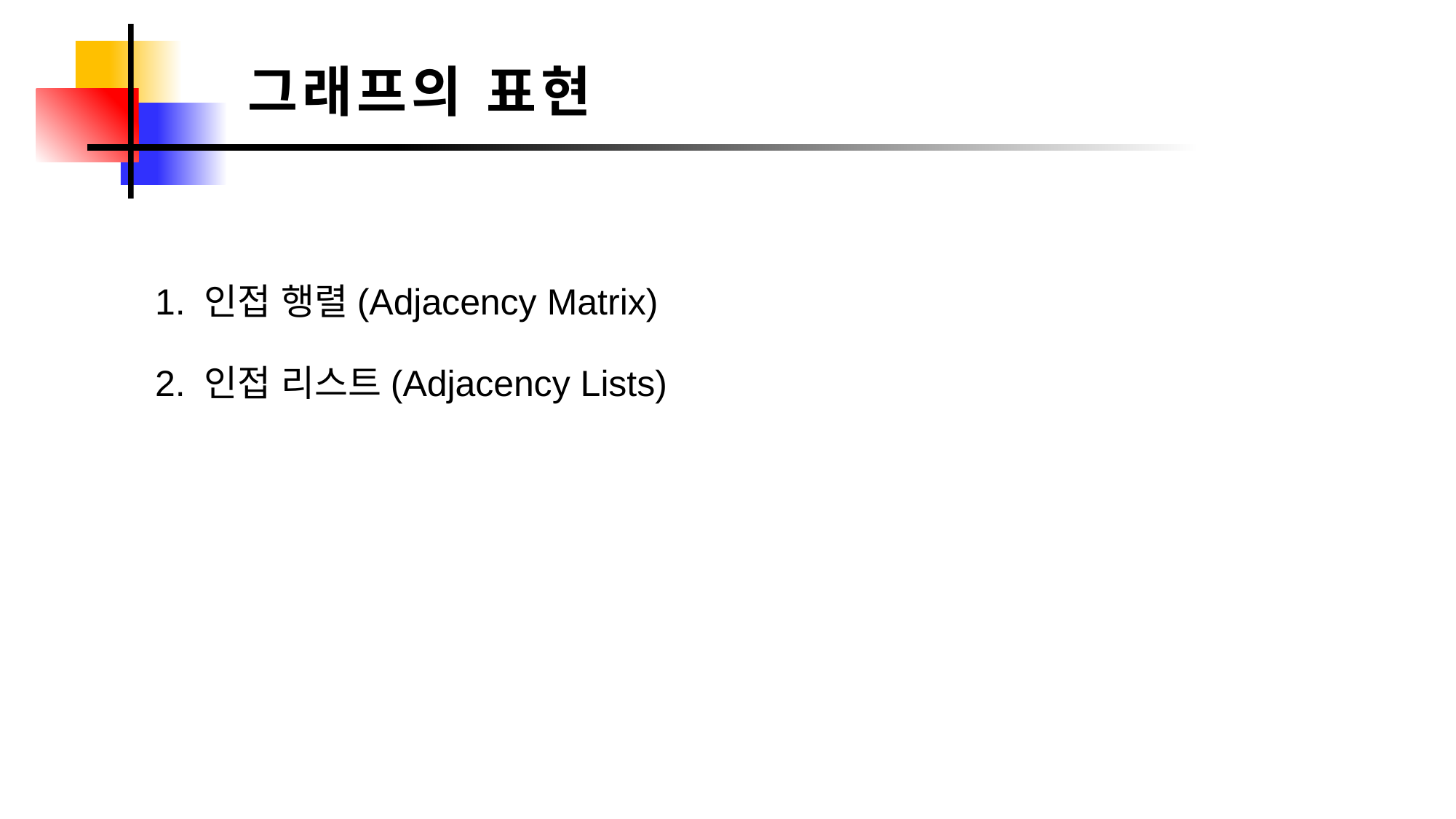

그래프의 표현
1. 인접 행렬(Adjacency Matrix)
2. 인접 리스트(Adjacency Lists)